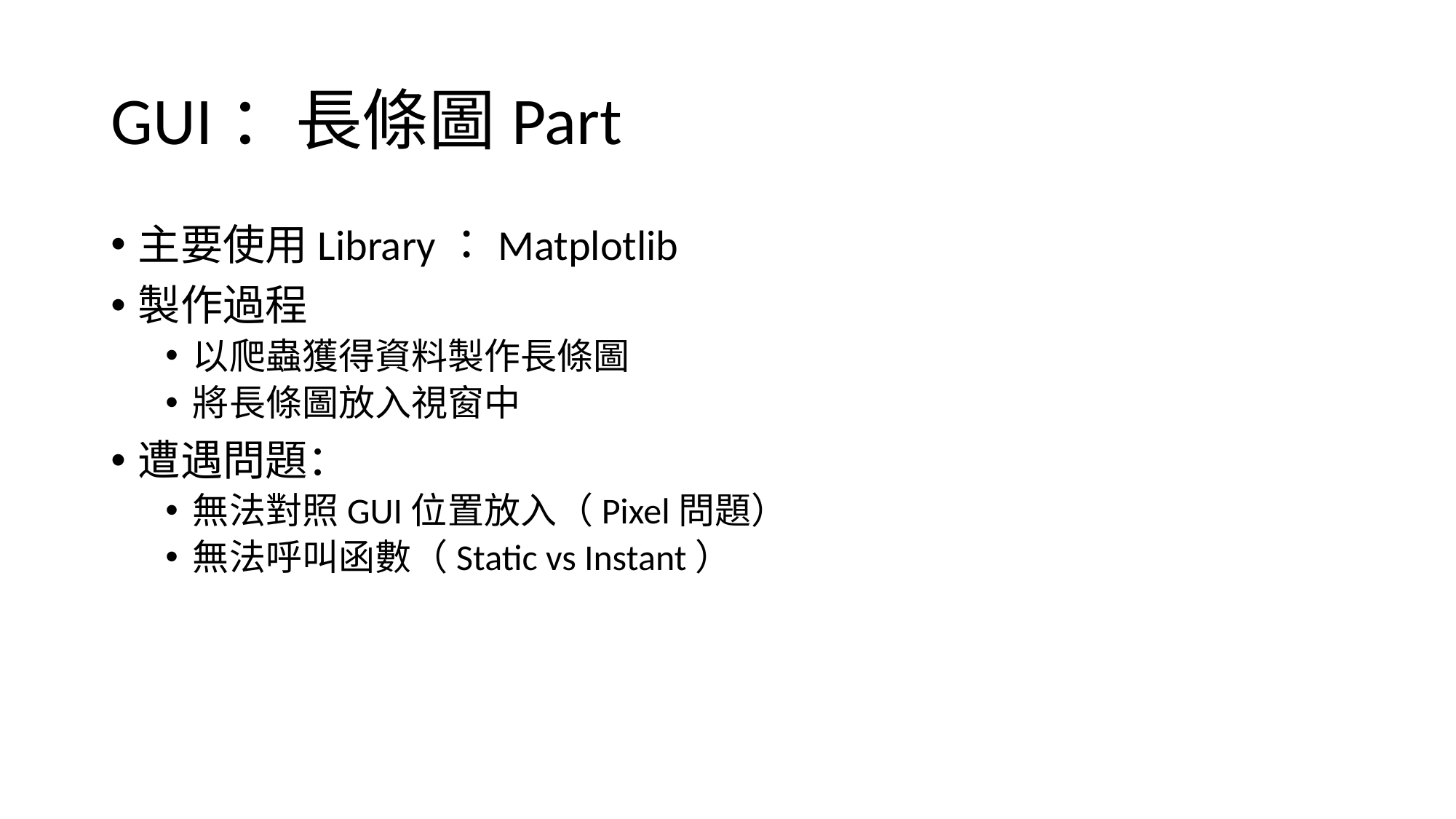

# GUI：長條圖Part
主要使用Library：Matplotlib
製作過程
以爬蟲獲得資料製作長條圖
將長條圖放入視窗中
遭遇問題：
無法對照GUI位置放入（Pixel問題）
無法呼叫函數（Static vs Instant）